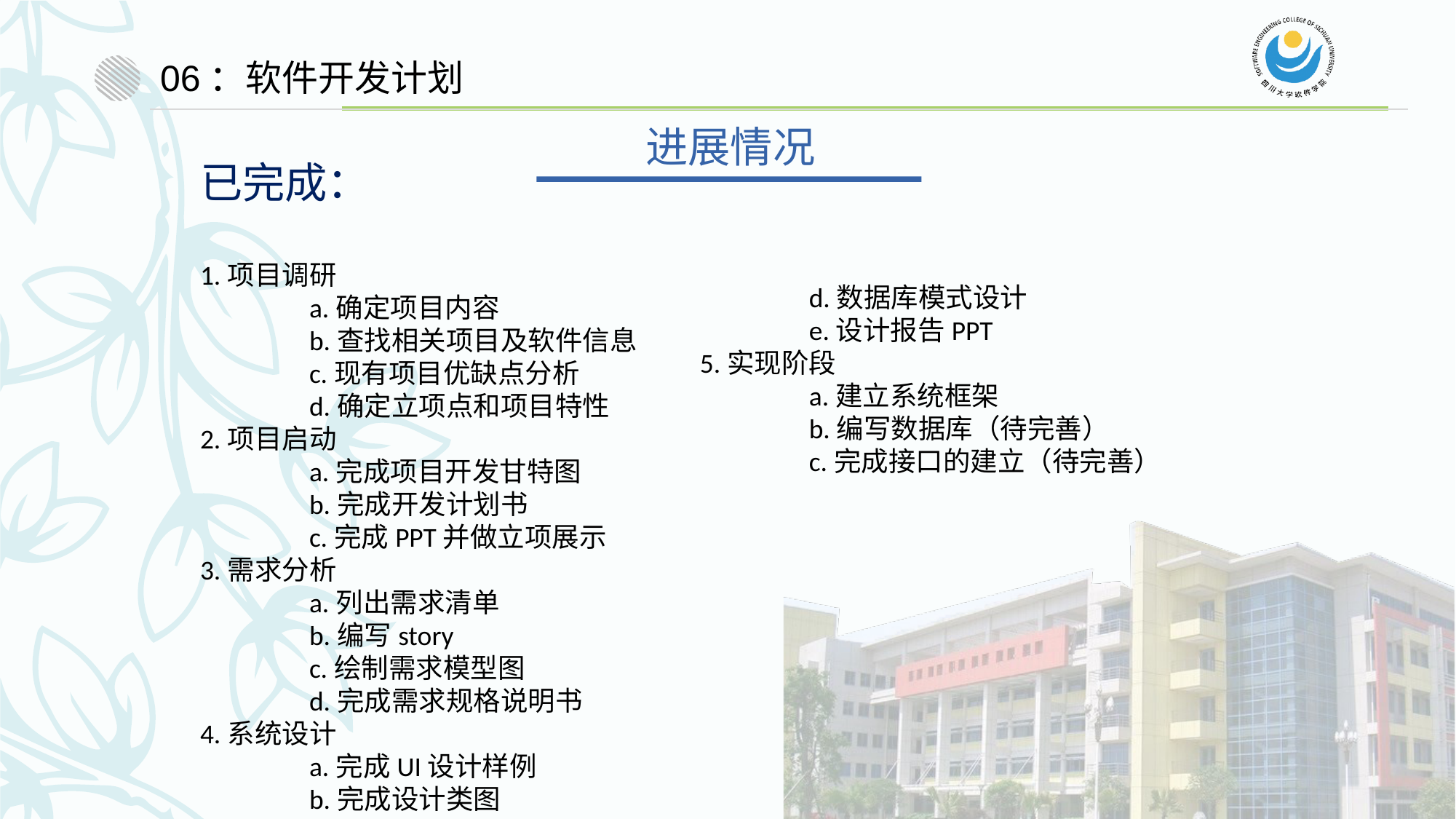

06：软件开发计划

进展情况

已完成：

1.项目调研
	a.确定项目内容
	b.查找相关项目及软件信息
	c.现有项目优缺点分析
	d.确定立项点和项目特性
2.项目启动
	a.完成项目开发甘特图
	b.完成开发计划书
	c.完成PPT并做立项展示
3.需求分析
	a.列出需求清单
	b.编写story
	c.绘制需求模型图
	d.完成需求规格说明书
4.系统设计
	a.完成UI设计样例
	b.完成设计类图

	d.数据库模式设计
	e.设计报告PPT
5.实现阶段
	a.建立系统框架
	b.编写数据库（待完善）
	c.完成接口的建立（待完善）